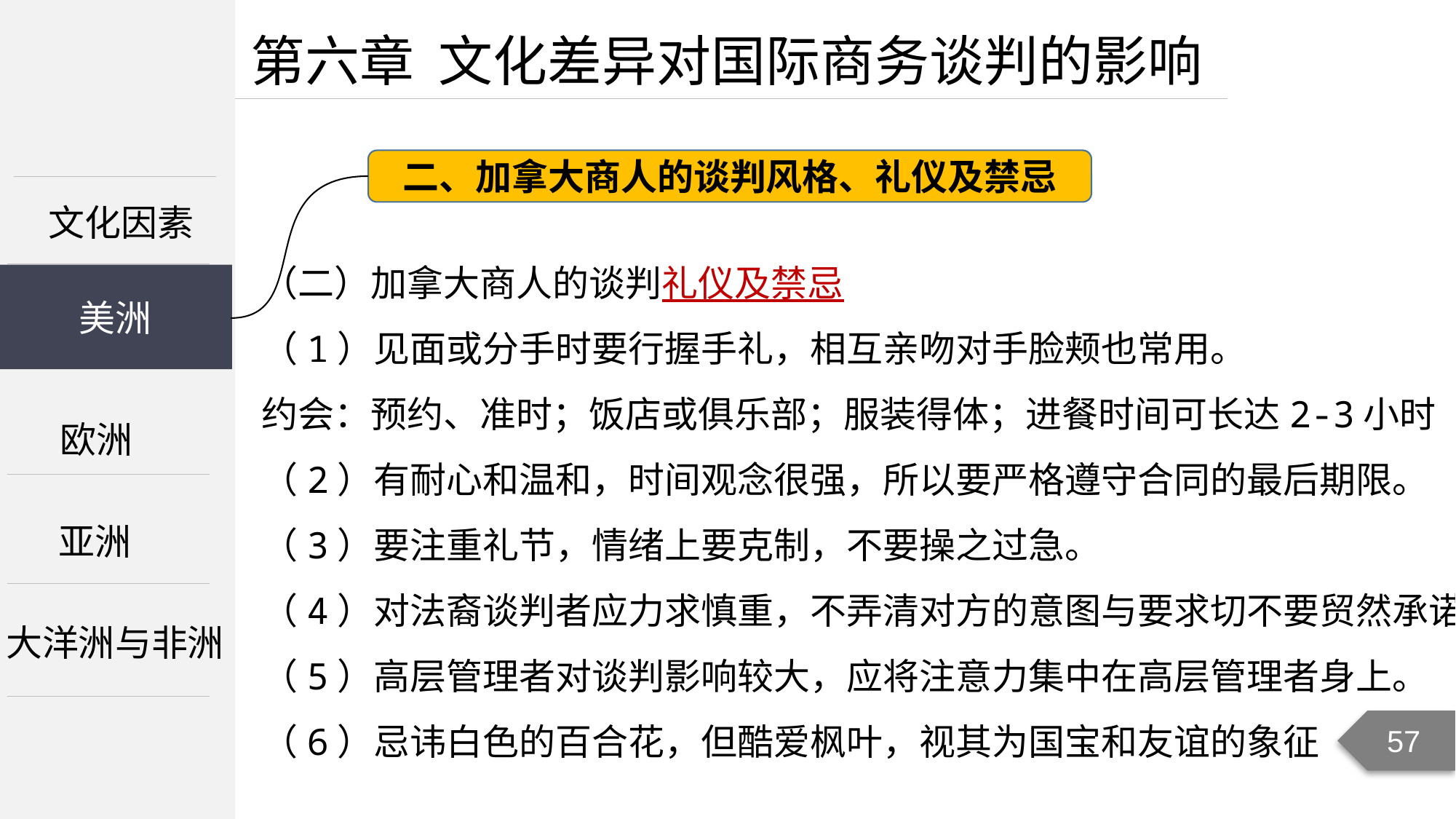

第六章  文化差异对国际商务谈判的影响
二、加拿大商人的谈判风格、礼仪及禁忌
文化因素
（二）加拿大商人的谈判礼仪及禁忌
（1）见面或分手时要行握手礼，相互亲吻对手脸颊也常用。
约会：预约、准时；饭店或俱乐部；服装得体；进餐时间可长达2-3小时
（2）有耐心和温和，时间观念很强，所以要严格遵守合同的最后期限。
（3）要注重礼节，情绪上要克制，不要操之过急。
（4）对法裔谈判者应力求慎重，不弄清对方的意图与要求切不要贸然承诺。
（5）高层管理者对谈判影响较大，应将注意力集中在高层管理者身上。
（6）忌讳白色的百合花，但酷爱枫叶，视其为国宝和友谊的象征
美洲
美洲
欧洲
亚洲
大洋洲与非洲
57